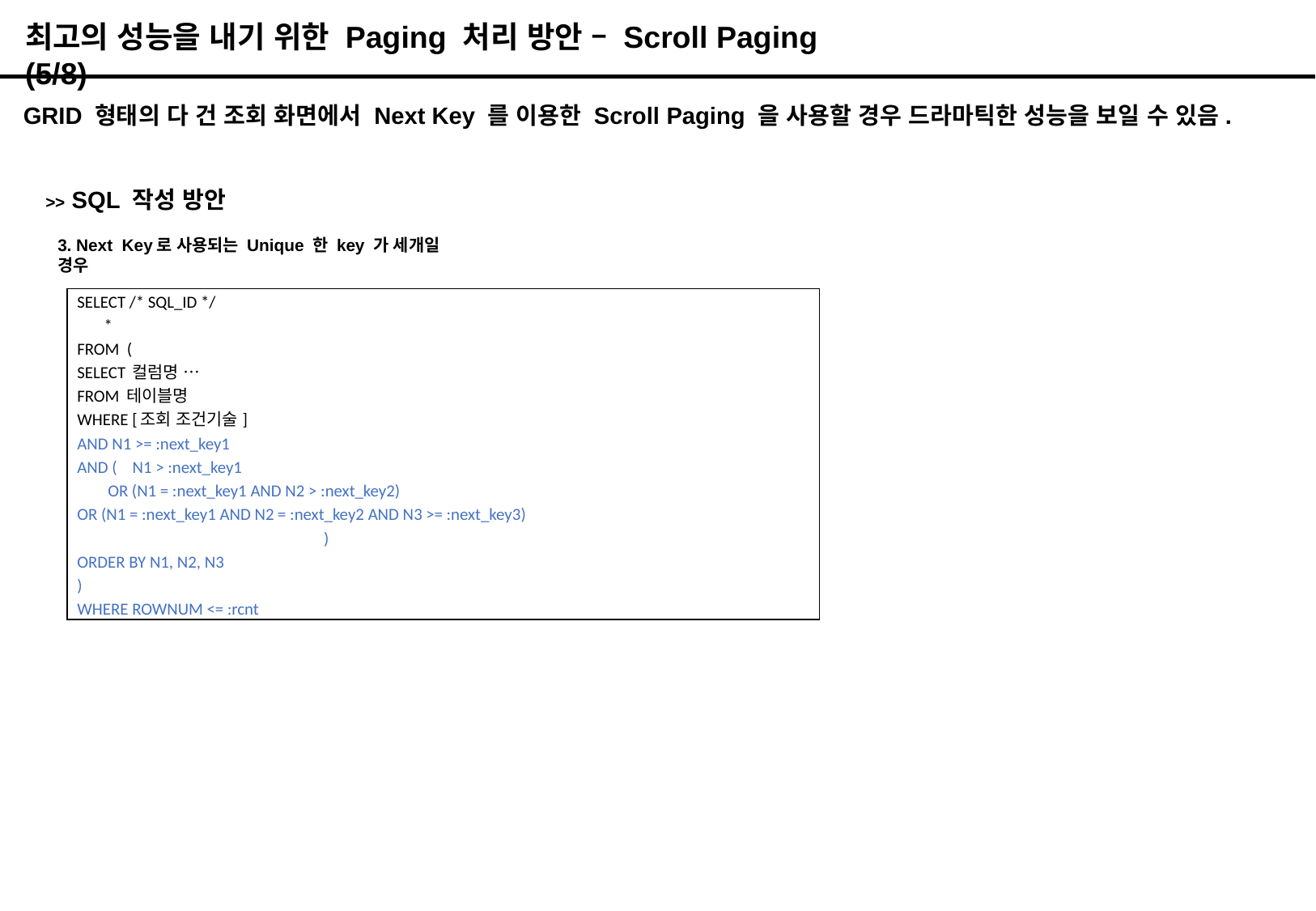

최고의 성능을 내기 위한 Paging 처리 방안 – Scroll Paging (5/8)
GRID 형태의 다 건 조회 화면에서 Next Key 를 이용한 Scroll Paging 을 사용할 경우 드라마틱한 성능을 보일 수 있음.
>> SQL 작성 방안
3. Next  Key로 사용되는 Unique 한 key 가 세개일 경우
| SELECT /\* SQL\_ID \*/ \* FROM ( SELECT 컬럼명 … FROM 테이블명 WHERE [조회 조건기술] AND N1 >= :next\_key1 AND ( N1 > :next\_key1 OR (N1 = :next\_key1 AND N2 > :next\_key2) OR (N1 = :next\_key1 AND N2 = :next\_key2 AND N3 >= :next\_key3) ) ORDER BY N1, N2, N3 ) WHERE ROWNUM <= :rcnt |
| --- |